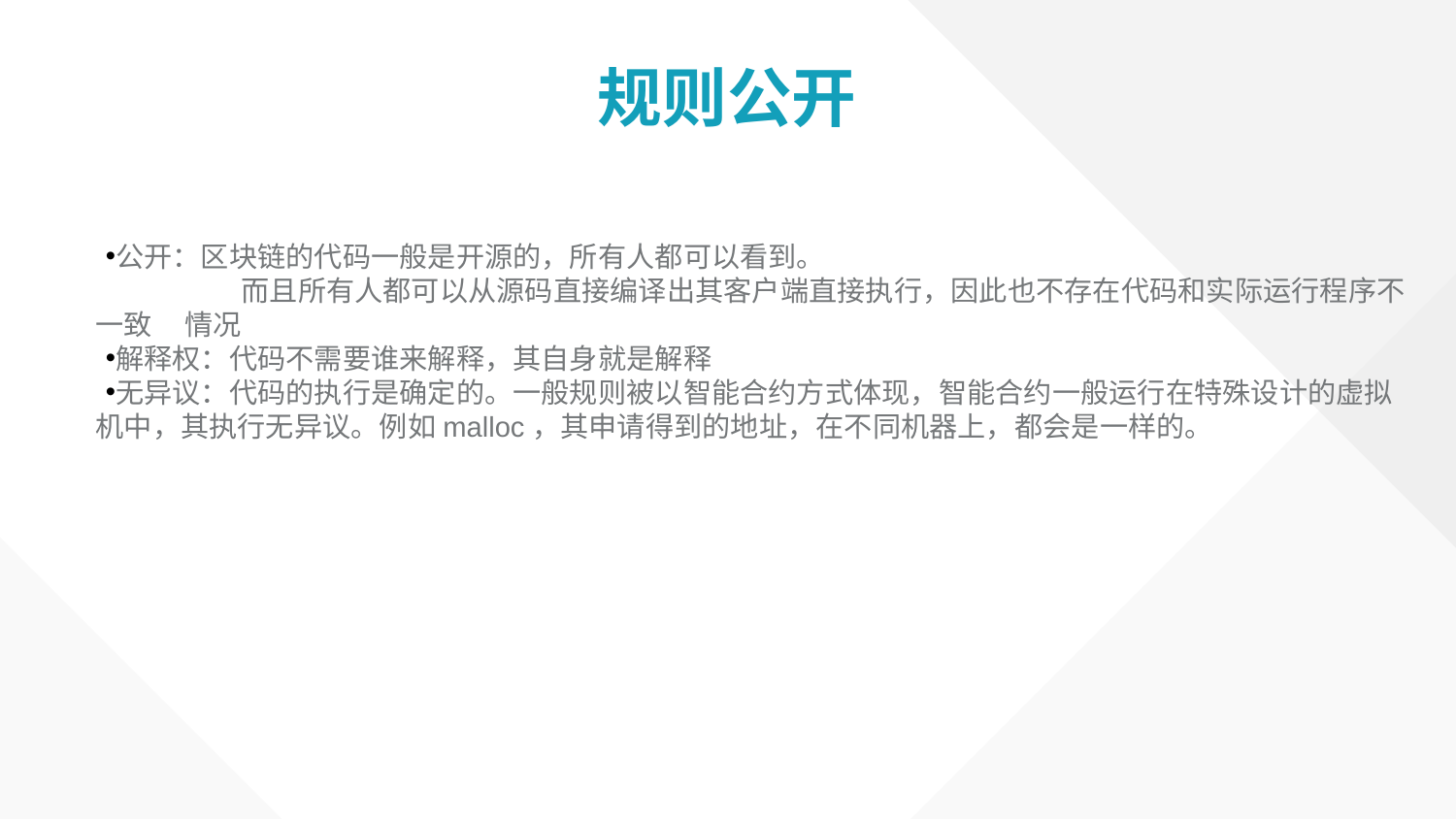

# 规则公开
公开：区块链的代码一般是开源的，所有人都可以看到。
	而且所有人都可以从源码直接编译出其客户端直接执行，因此也不存在代码和实际运行程序不一致    情况
解释权：代码不需要谁来解释，其自身就是解释
无异议：代码的执行是确定的。一般规则被以智能合约方式体现，智能合约一般运行在特殊设计的虚拟机中，其执行无异议。例如malloc，其申请得到的地址，在不同机器上，都会是一样的。